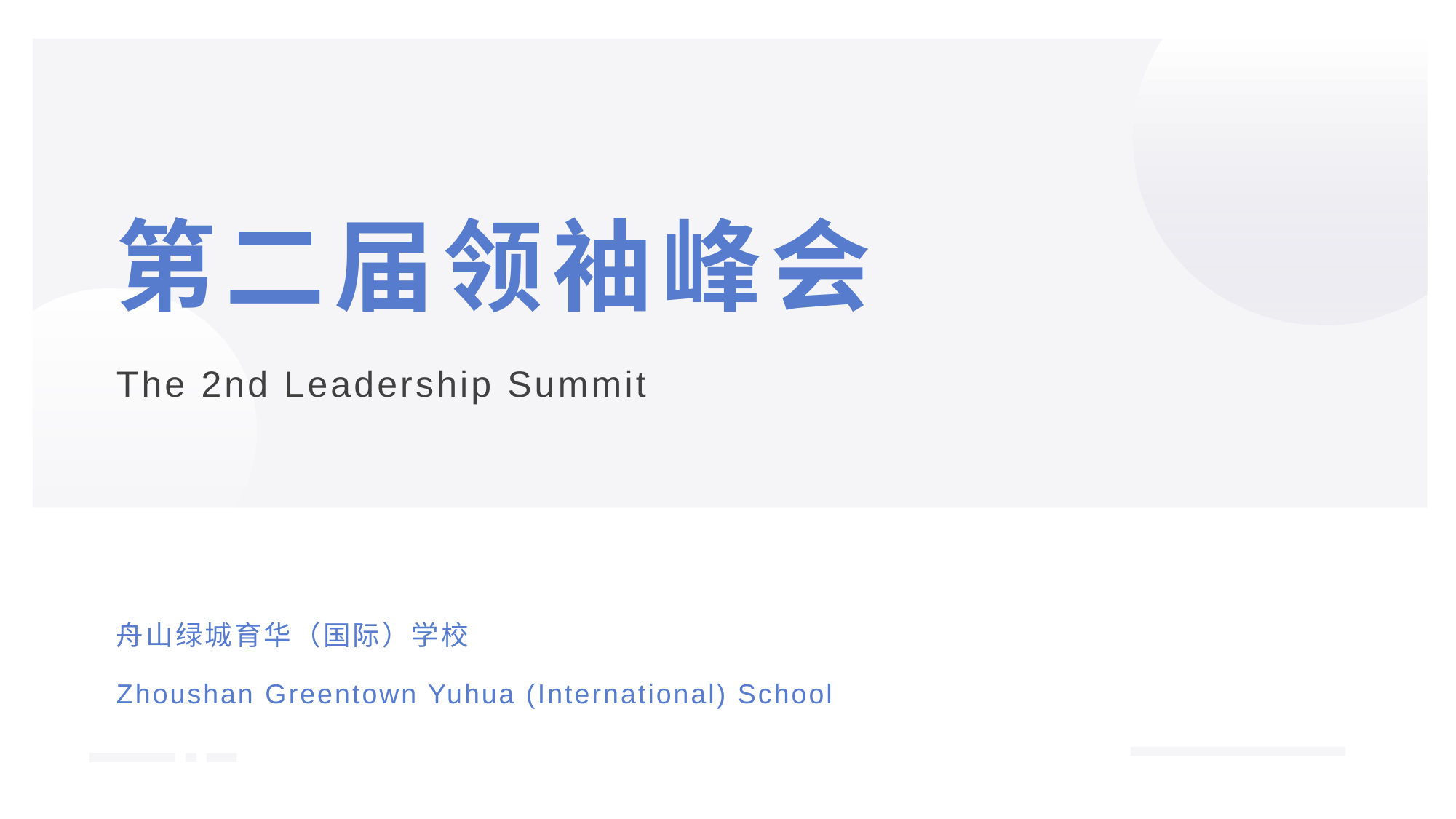

# 第二届领袖峰会
The 2nd Leadership Summit
舟山绿城育华（国际）学校
Zhoushan Greentown Yuhua (International) School